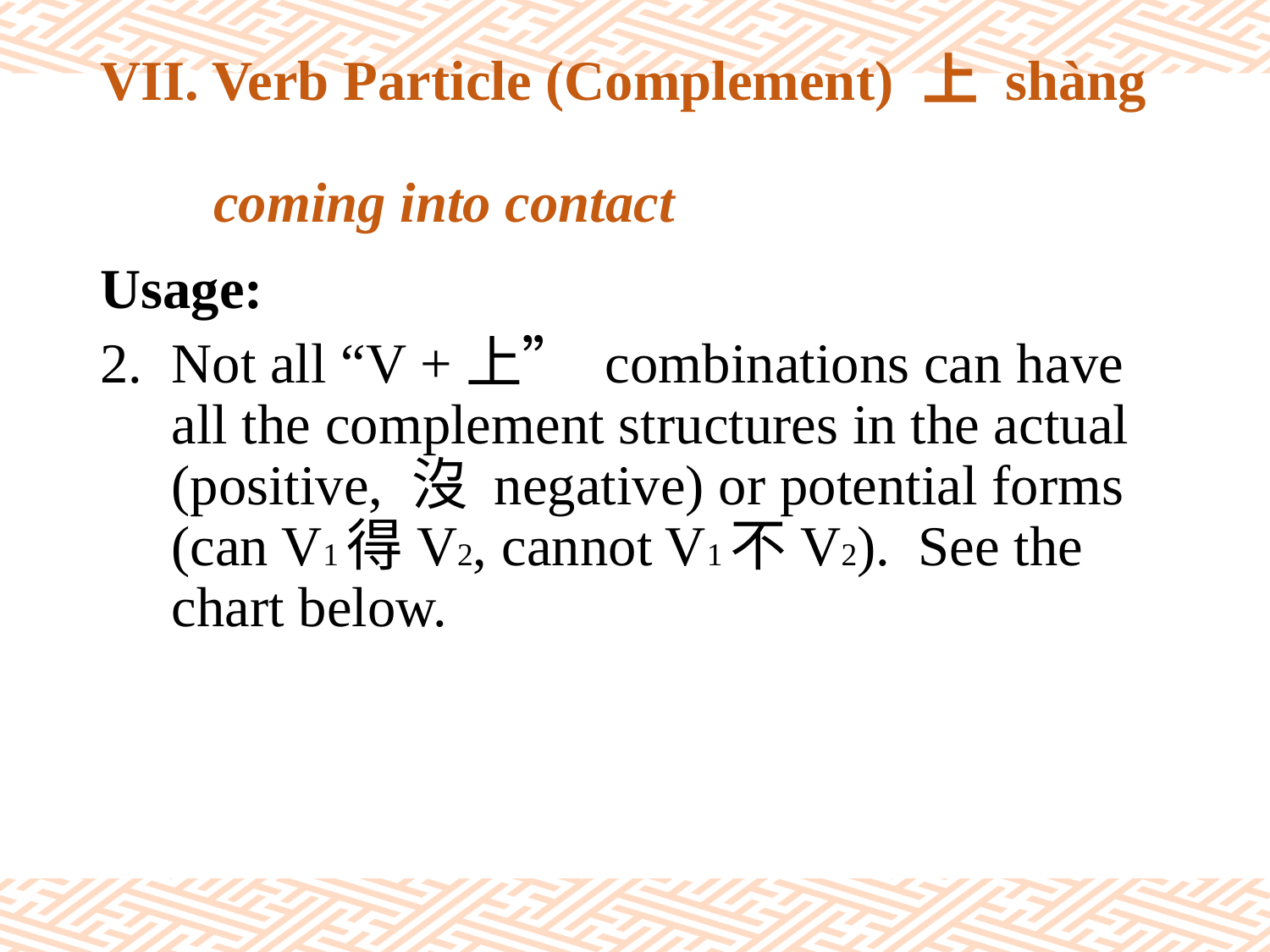

# VII. Verb Particle (Complement) 上 shàng coming into contact
Usage:
Not all “V +上” combinations can have all the complement structures in the actual (positive, 沒 negative) or potential forms (can V1得V2, cannot V1不V2).  See the chart below.